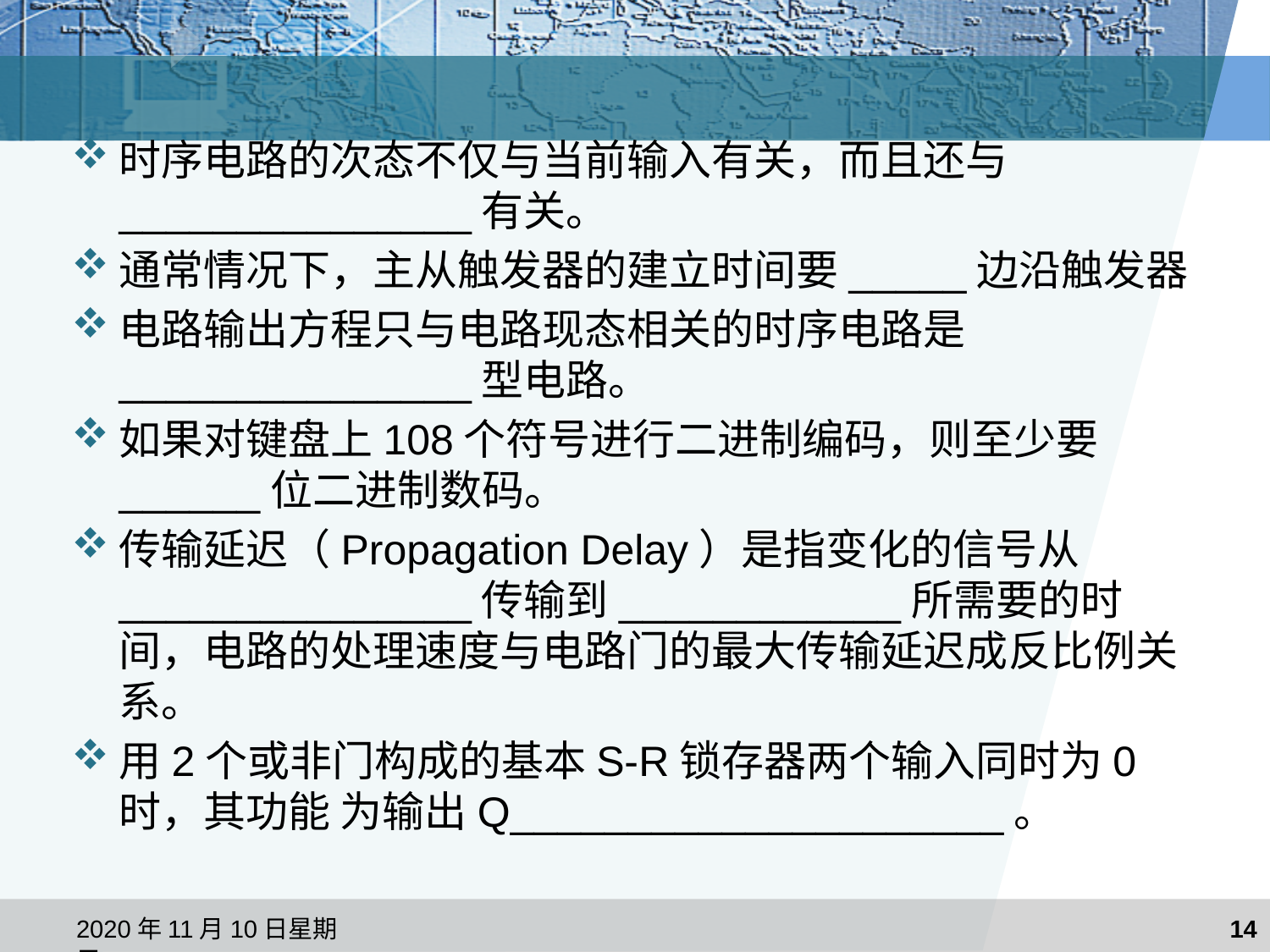

#
时序电路的次态不仅与当前输入有关，而且还与_______________有关。
通常情况下，主从触发器的建立时间要_____边沿触发器
电路输出方程只与电路现态相关的时序电路是_______________型电路。
如果对键盘上108个符号进行二进制编码，则至少要______位二进制数码。
传输延迟（Propagation Delay）是指变化的信号从_______________传输到____________所需要的时间，电路的处理速度与电路门的最大传输延迟成反比例关系。
用2个或非门构成的基本S-R锁存器两个输入同时为0时，其功能 为输出Q_____________________。

2020年11月10日星期二
14